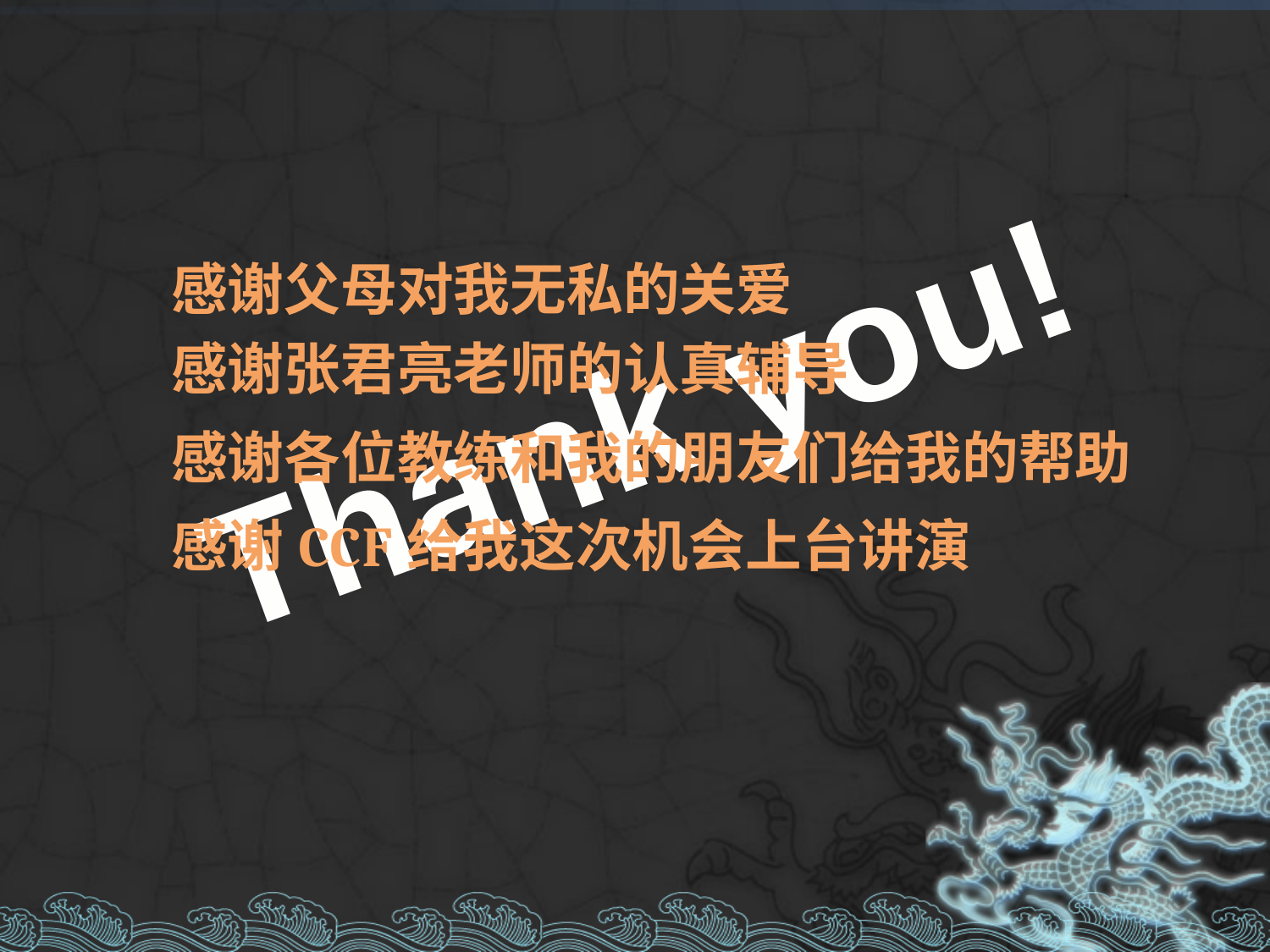

# Thank you!
感谢父母对我无私的关爱
感谢张君亮老师的认真辅导
感谢各位教练和我的朋友们给我的帮助
感谢CCF给我这次机会上台讲演